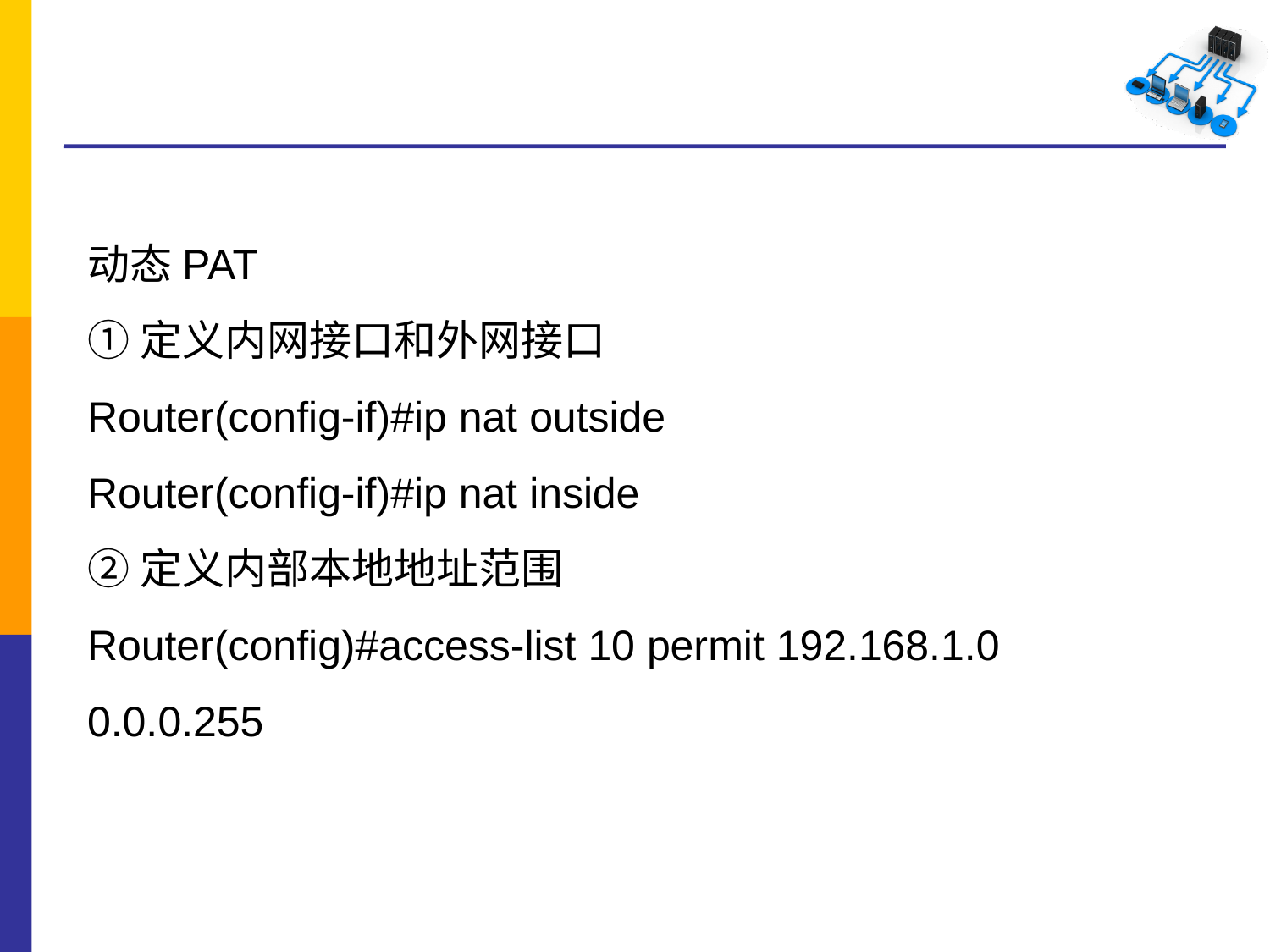

动态PAT
①定义内网接口和外网接口
Router(config-if)#ip nat outside
Router(config-if)#ip nat inside
②定义内部本地地址范围
Router(config)#access-list 10 permit 192.168.1.0  0.0.0.255